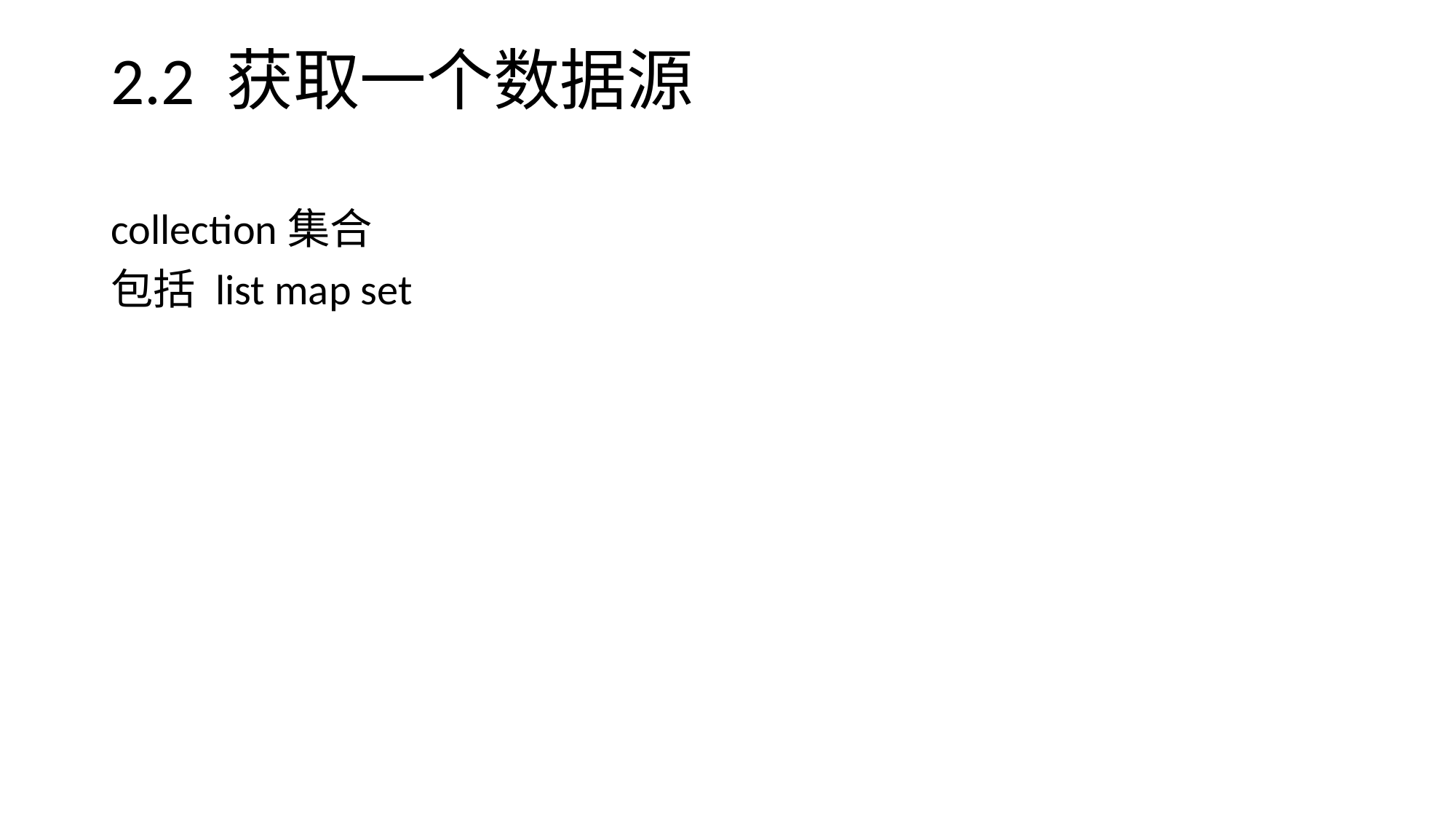

# 2.2 获取一个数据源
collection集合
包括 list map set